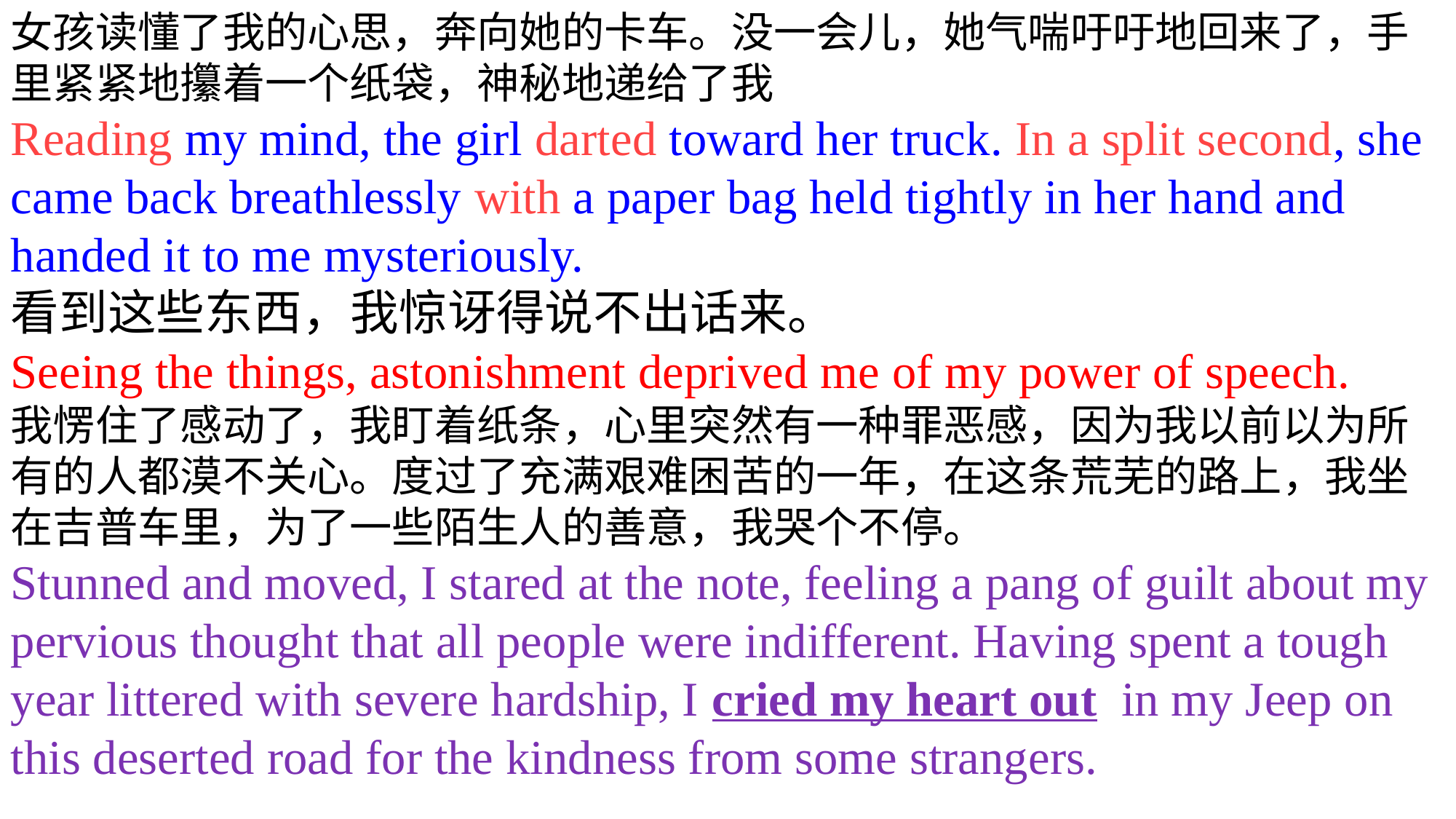

女孩读懂了我的心思，奔向她的卡车。没一会儿，她气喘吁吁地回来了，手里紧紧地攥着一个纸袋，神秘地递给了我
Reading my mind, the girl darted toward her truck. In a split second, she came back breathlessly with a paper bag held tightly in her hand and handed it to me mysteriously.
看到这些东西，我惊讶得说不出话来。
Seeing the things, astonishment deprived me of my power of speech.
我愣住了感动了，我盯着纸条，心里突然有一种罪恶感，因为我以前以为所有的人都漠不关心。度过了充满艰难困苦的一年，在这条荒芜的路上，我坐在吉普车里，为了一些陌生人的善意，我哭个不停。
Stunned and moved, I stared at the note, feeling a pang of guilt about my pervious thought that all people were indifferent. Having spent a tough year littered with severe hardship, I cried my heart out  in my Jeep on this deserted road for the kindness from some strangers.